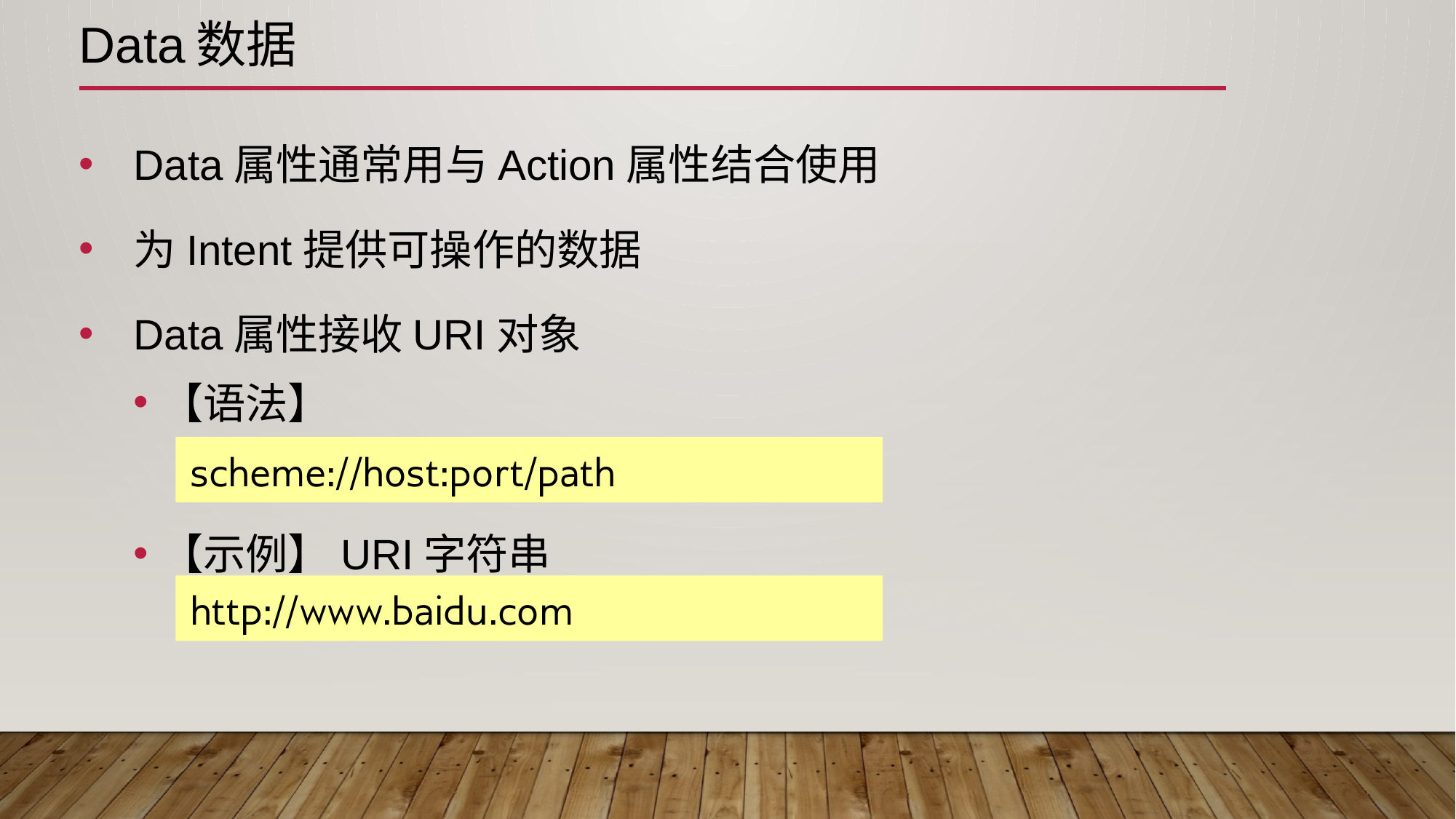

# Data数据
Data属性通常用与Action属性结合使用
为Intent提供可操作的数据
Data属性接收URI对象
【语法】

【示例】URI字符串
scheme://host:port/path
http://www.baidu.com